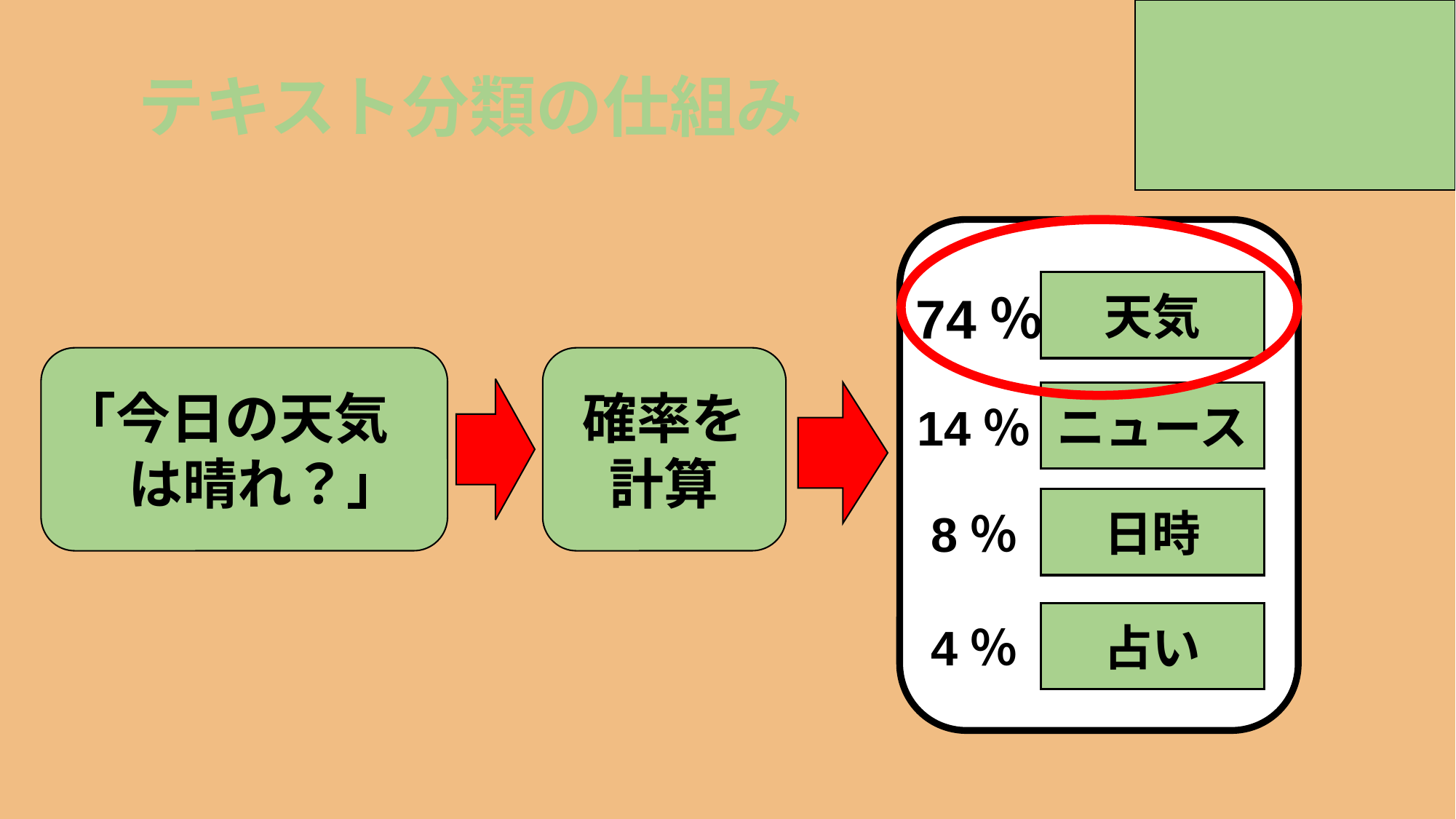

# テキスト分類の仕組み

天気
74％
「今日の天気
　 は晴れ？」
確率を計算

ニュース
14％
日時
8％
占い
4％